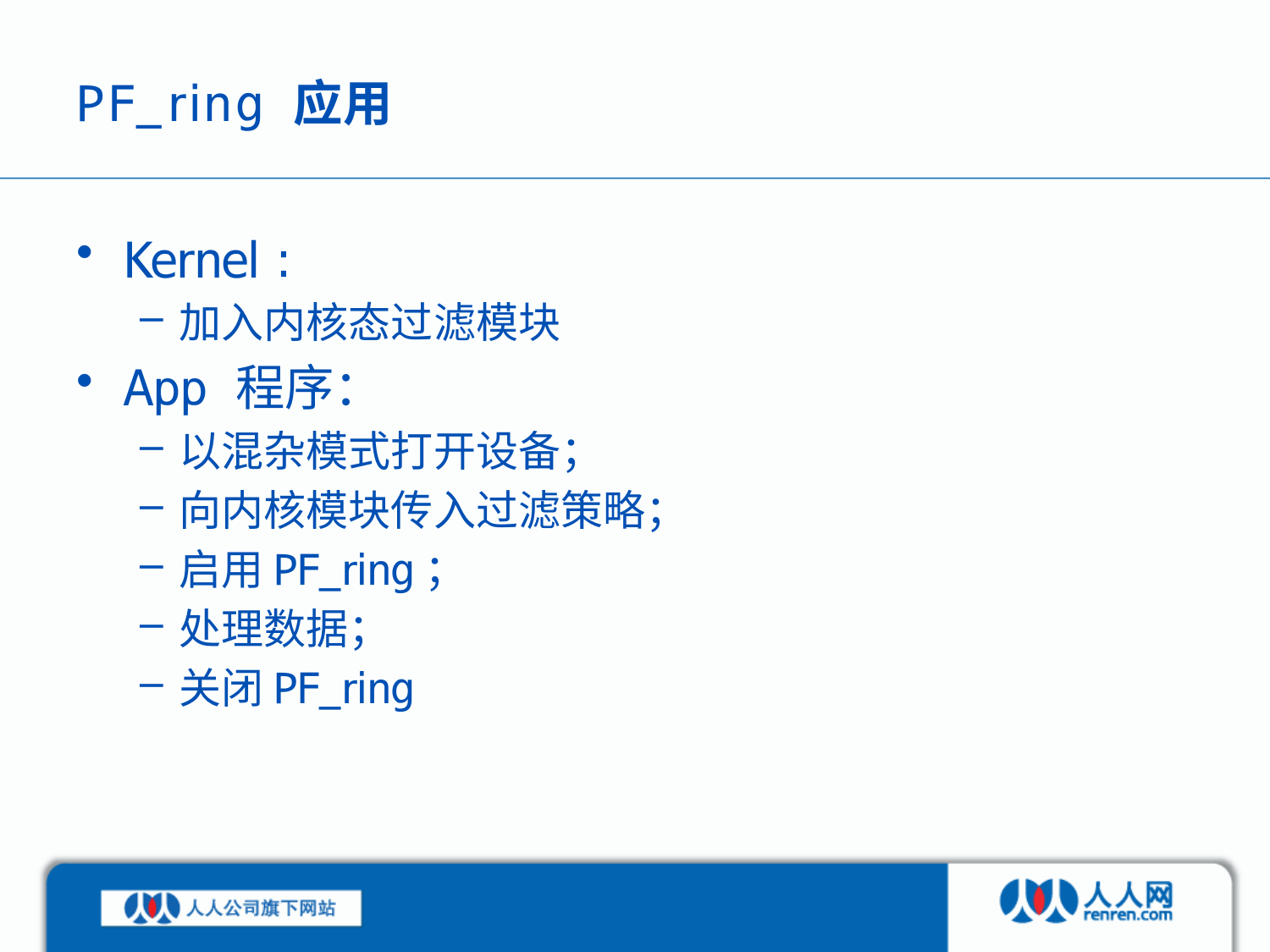

# PF_ring 应用
Kernel :
加入内核态过滤模块
App 程序：
以混杂模式打开设备；
向内核模块传入过滤策略；
启用PF_ring；
处理数据；
关闭PF_ring